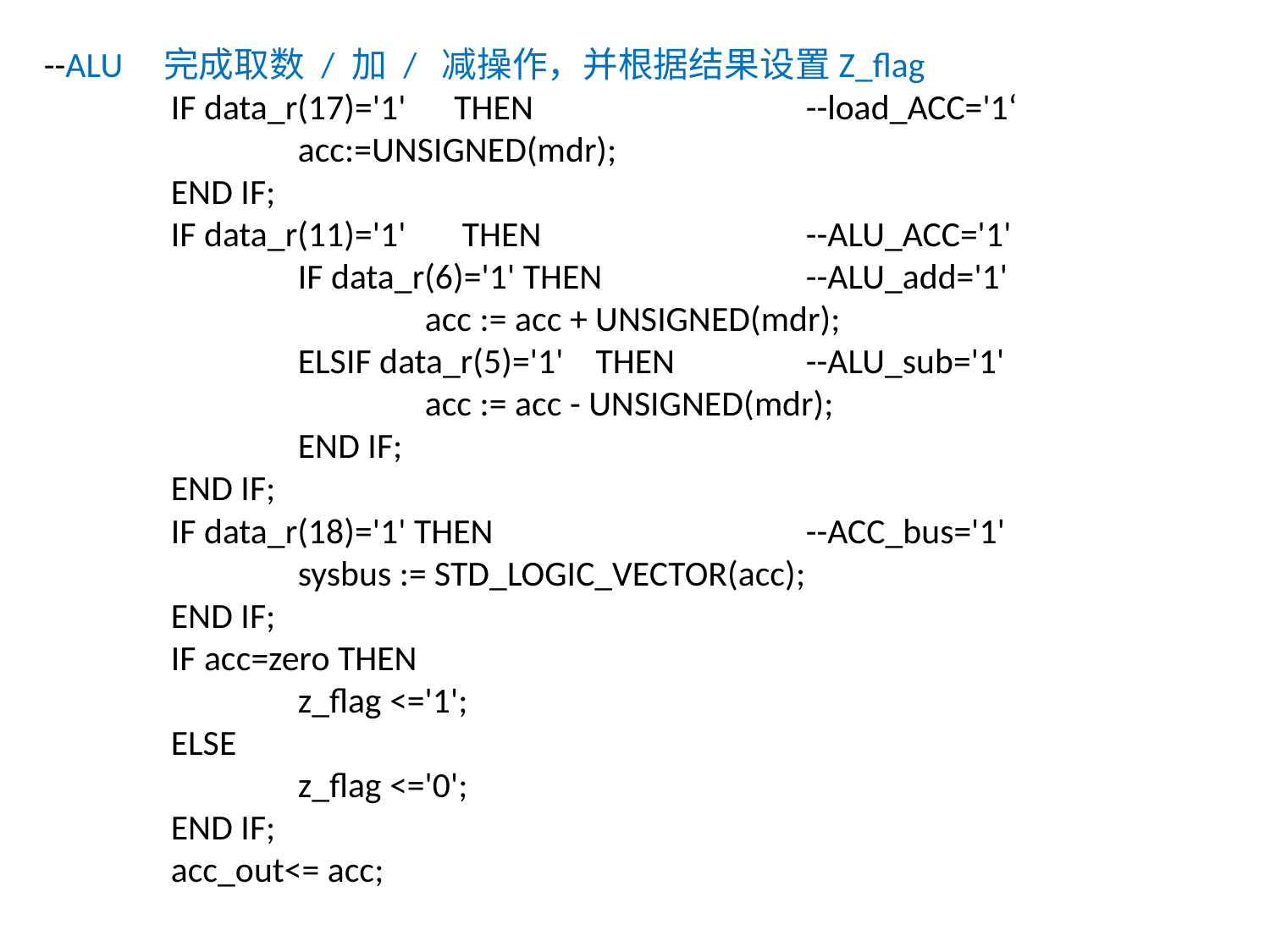

--ALU    完成取数 / 加 /  减操作，并根据结果设置Z_flag
	IF data_r(17)='1'      THEN    		--load_ACC='1‘
		acc:=UNSIGNED(mdr);
	END IF;
	IF data_r(11)='1'       THEN  		--ALU_ACC='1'
		IF data_r(6)='1' THEN   		--ALU_add='1'
			acc := acc + UNSIGNED(mdr);
		ELSIF data_r(5)='1'    THEN   	--ALU_sub='1'
			acc := acc - UNSIGNED(mdr);
		END IF;
	END IF;
	IF data_r(18)='1' THEN  			--ACC_bus='1'
		sysbus := STD_LOGIC_VECTOR(acc);
	END IF;
	IF acc=zero THEN
		z_flag <='1';
	ELSE
		z_flag <='0';
	END IF;
	acc_out<= acc;